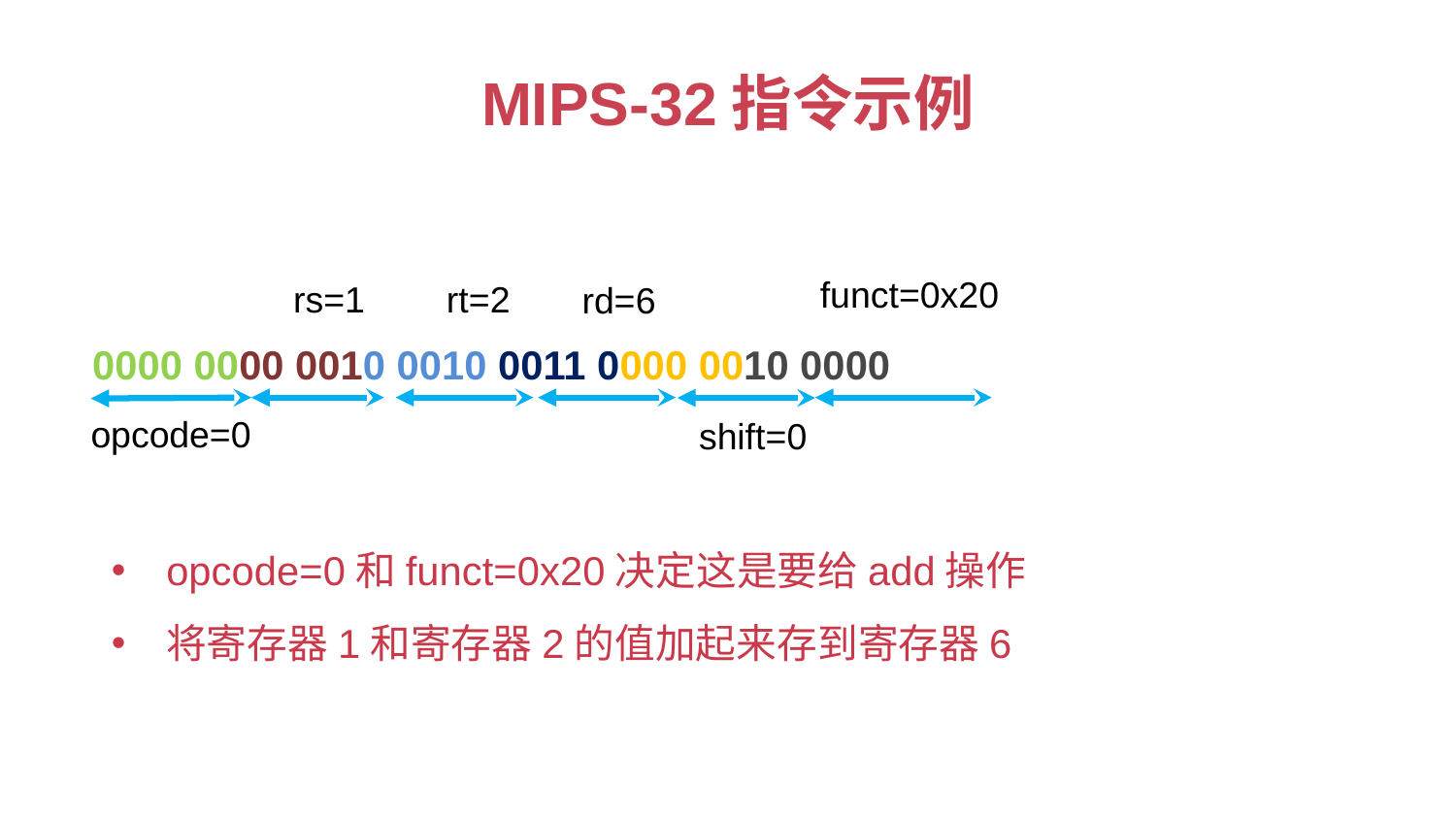

# MIPS-32指令示例
funct=0x20
rs=1
rt=2
rd=6
0000 0000 0010 0010 0011 0000 0010 0000

opcode=0
shift=0
opcode=0和funct=0x20决定这是要给add操作
将寄存器1和寄存器2的值加起来存到寄存器6